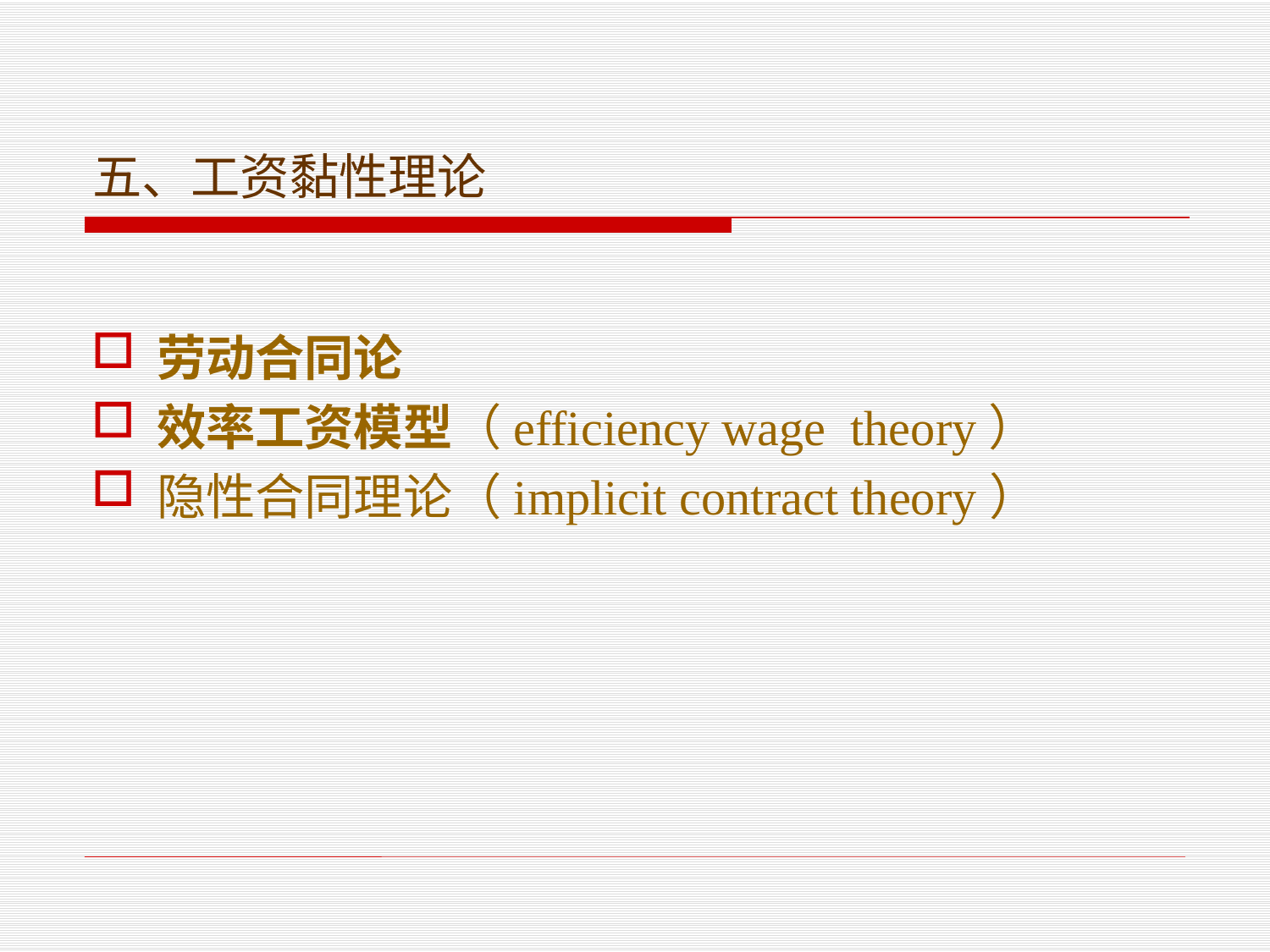

# 五、工资黏性理论

劳动合同论
效率工资模型（efficiency wage  theory）
隐性合同理论（implicit contract theory）